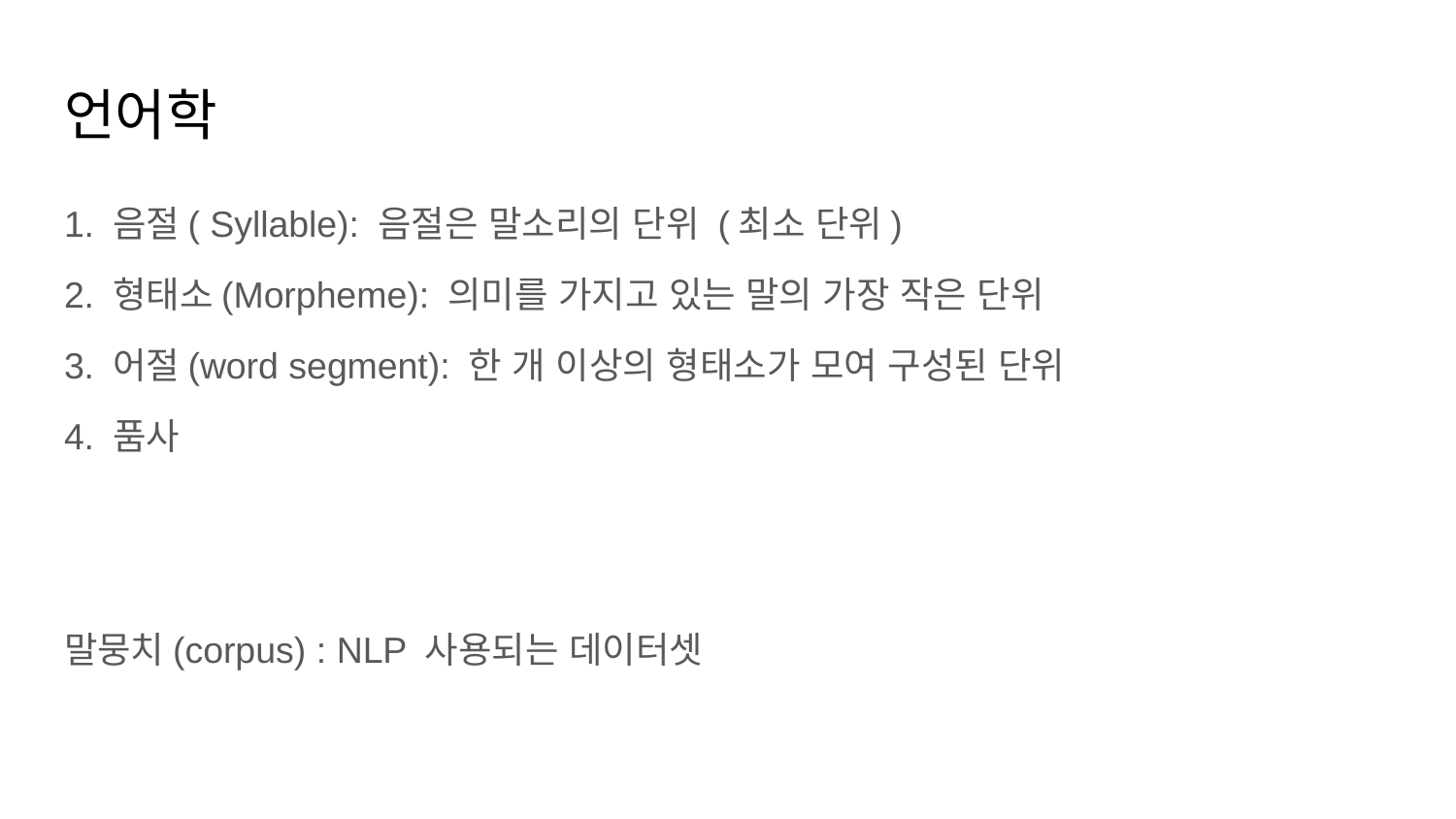

# 언어학
1. 음절( Syllable): 음절은 말소리의 단위 (최소 단위)
2. 형태소(Morpheme): 의미를 가지고 있는 말의 가장 작은 단위
3. 어절(word segment): 한 개 이상의 형태소가 모여 구성된 단위
4. 품사

말뭉치(corpus) : NLP 사용되는 데이터셋